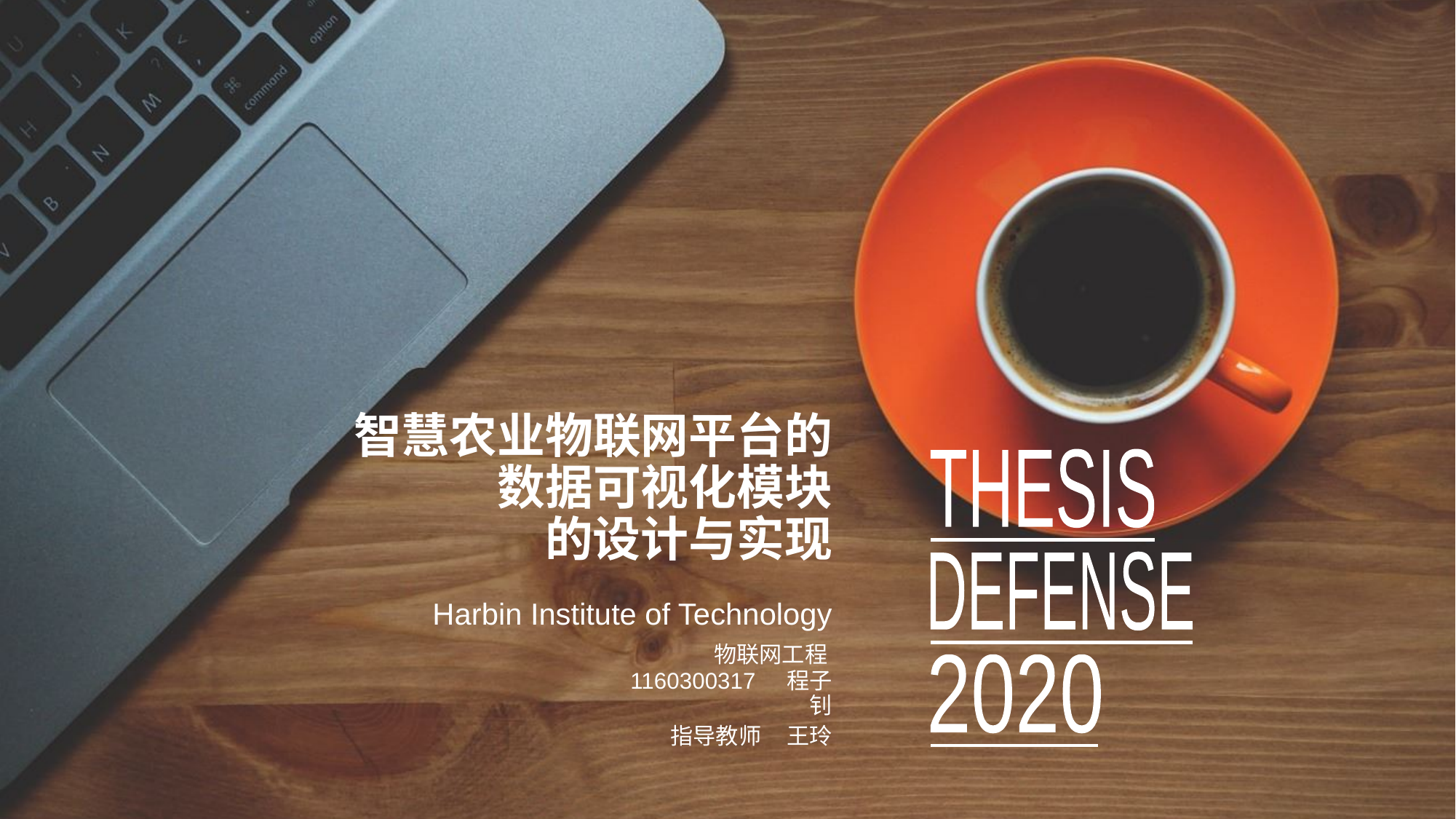

# 智慧农业物联网平台的 数据可视化模块 的设计与实现
THESIS
DEFENSE
2020
Harbin Institute of Technology
       物联网工程
1160300317    程子钊
指导教师     王玲